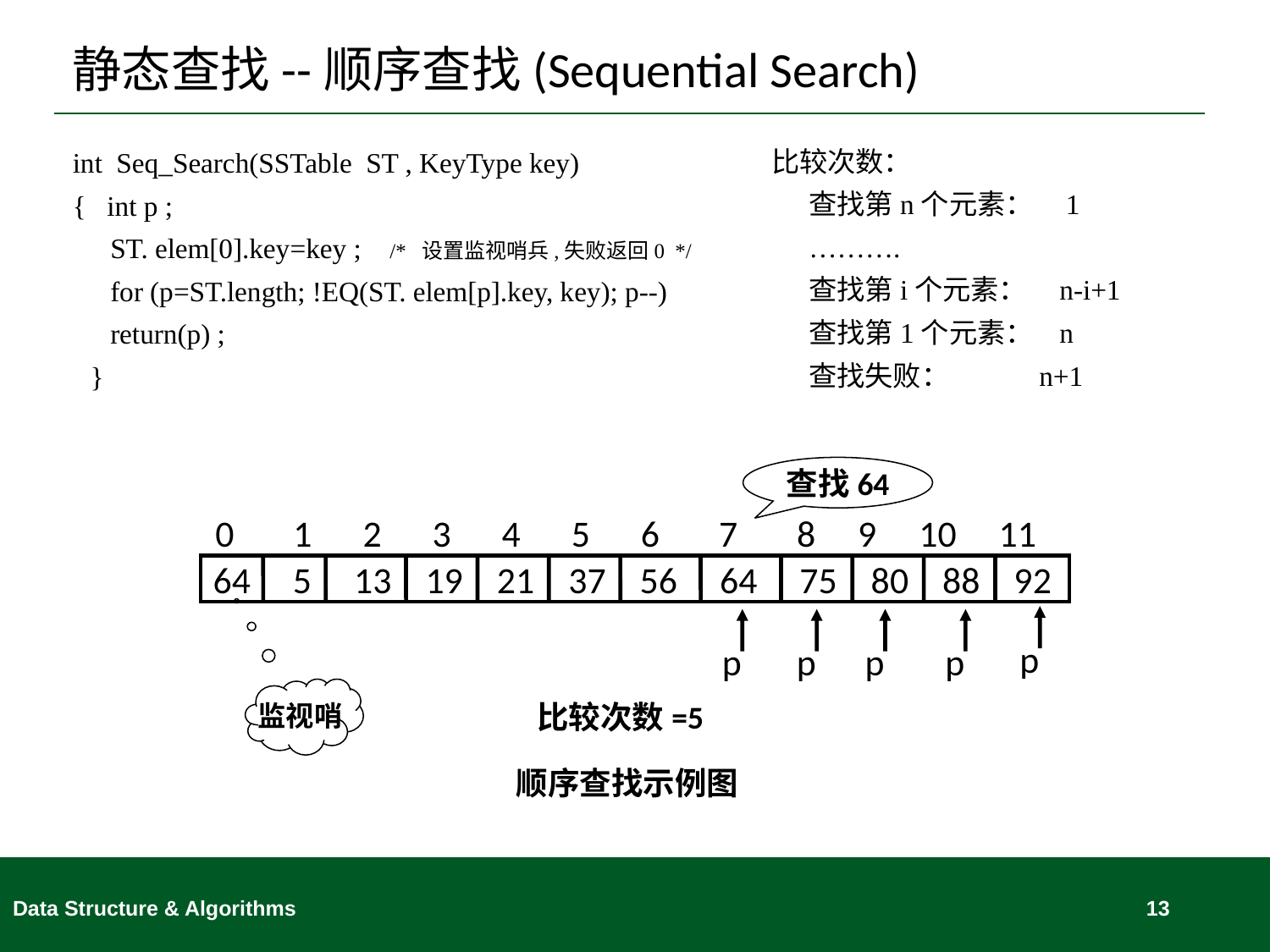

# 静态查找--顺序查找(Sequential Search)
比较次数：
查找第n个元素：    1
……….
查找第i个元素：    n-i+1
查找第1个元素：   n
查找失败：             n+1
int  Seq_Search(SSTable  ST , KeyType key)
{   int p ;
ST. elem[0].key=key ;    /*  设置监视哨兵,失败返回0  */
for (p=ST.length; !EQ(ST. elem[p].key, key); p--)
return(p) ;
}

查找64
0       1      2      3      4      5      6       7       8     9     10     11
64     5     13    19    21    37    56     64     75    80    88    92

p

p

p

p

p
监视哨
比较次数=5
顺序查找示例图
Data Structure & Algorithms
13